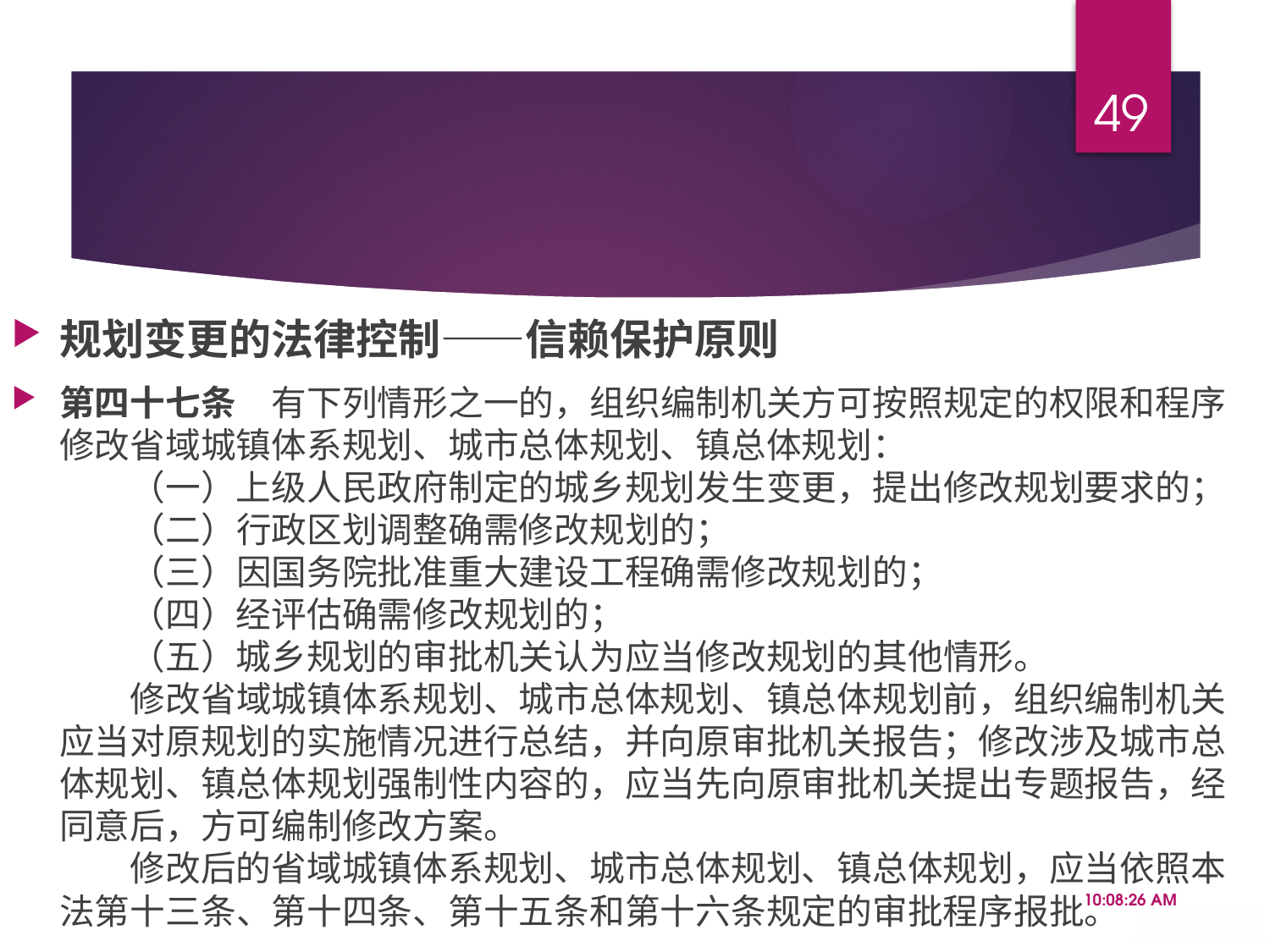

49
#
规划变更的法律控制——信赖保护原则
第四十七条　有下列情形之一的，组织编制机关方可按照规定的权限和程序修改省域城镇体系规划、城市总体规划、镇总体规划：
　　（一）上级人民政府制定的城乡规划发生变更，提出修改规划要求的；
　　（二）行政区划调整确需修改规划的；
　　（三）因国务院批准重大建设工程确需修改规划的；
　　（四）经评估确需修改规划的；
　　（五）城乡规划的审批机关认为应当修改规划的其他情形。
　　修改省域城镇体系规划、城市总体规划、镇总体规划前，组织编制机关应当对原规划的实施情况进行总结，并向原审批机关报告；修改涉及城市总体规划、镇总体规划强制性内容的，应当先向原审批机关提出专题报告，经同意后，方可编制修改方案。
　　修改后的省域城镇体系规划、城市总体规划、镇总体规划，应当依照本法第十三条、第十四条、第十五条和第十六条规定的审批程序报批。
10:08:26 AM